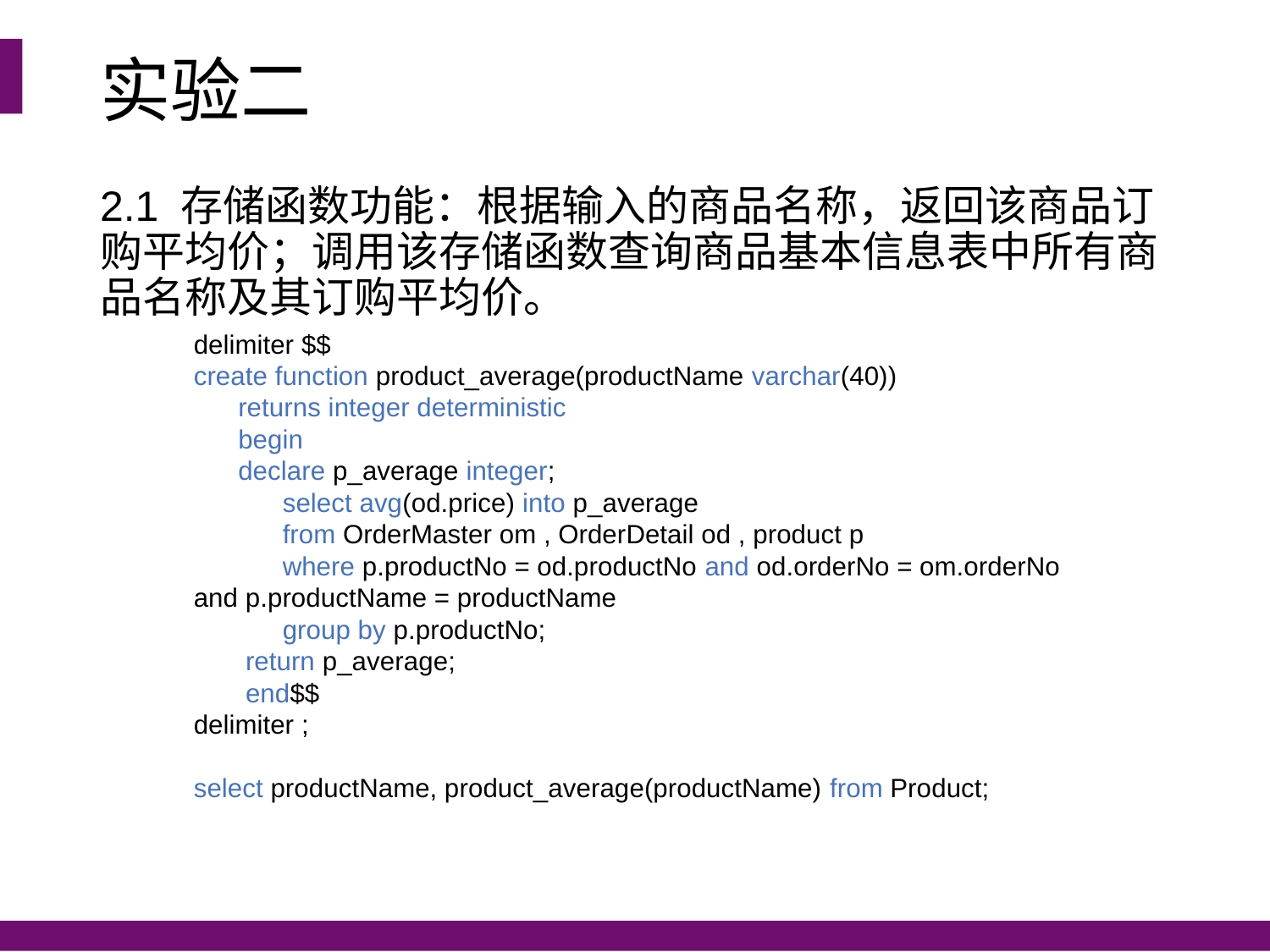

# 实验二
2.1 存储函数功能：根据输入的商品名称，返回该商品订购平均价；调用该存储函数查询商品基本信息表中所有商品名称及其订购平均价。

delimiter $$
create function product_average(productName varchar(40))
      returns integer deterministic
      begin
      declare p_average integer;
            select avg(od.price) into p_average
            from OrderMaster om , OrderDetail od , product p
            where p.productNo = od.productNo and od.orderNo = om.orderNo and p.productName = productName
            group by p.productNo;
       return p_average;
       end$$
delimiter ;

select productName, product_average(productName) from Product;
41